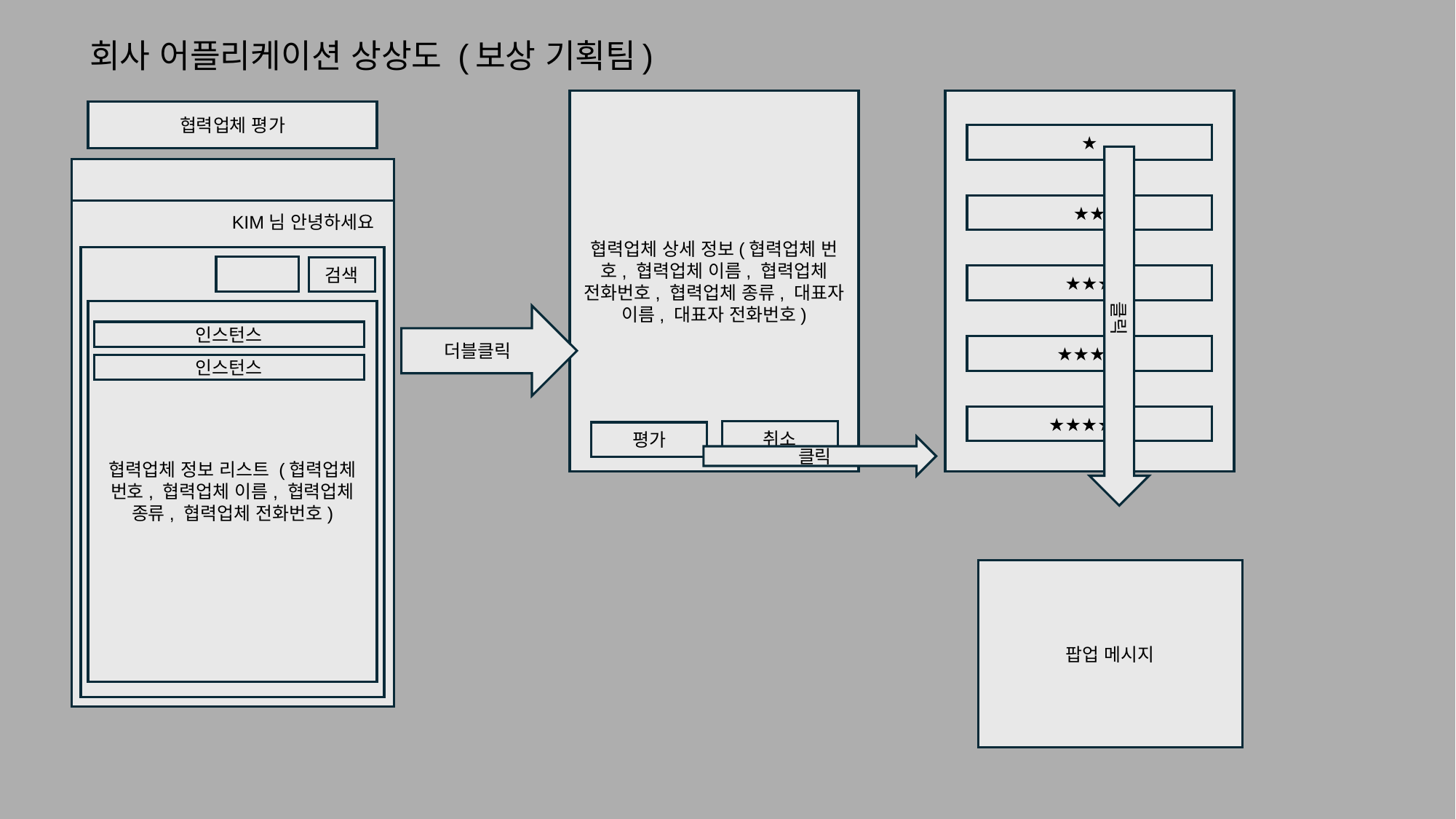

# 회사 어플리케이션 상상도 (보상 기획팀)
협력업체 상세 정보(협력업체 번호, 협력업체 이름, 협력업체 전화번호, 협력업체 종류, 대표자 이름, 대표자 전화번호)

협력업체 평가
★

★★
KIM님 안녕하세요

검색
★★★
클릭
협력업체 정보 리스트 (협력업체 번호, 협력업체 이름, 협력업체 종류, 협력업체 전화번호)
더블클릭
인스턴스
★★★★
인스턴스
★★★★★
취소
평가
클릭
팝업 메시지